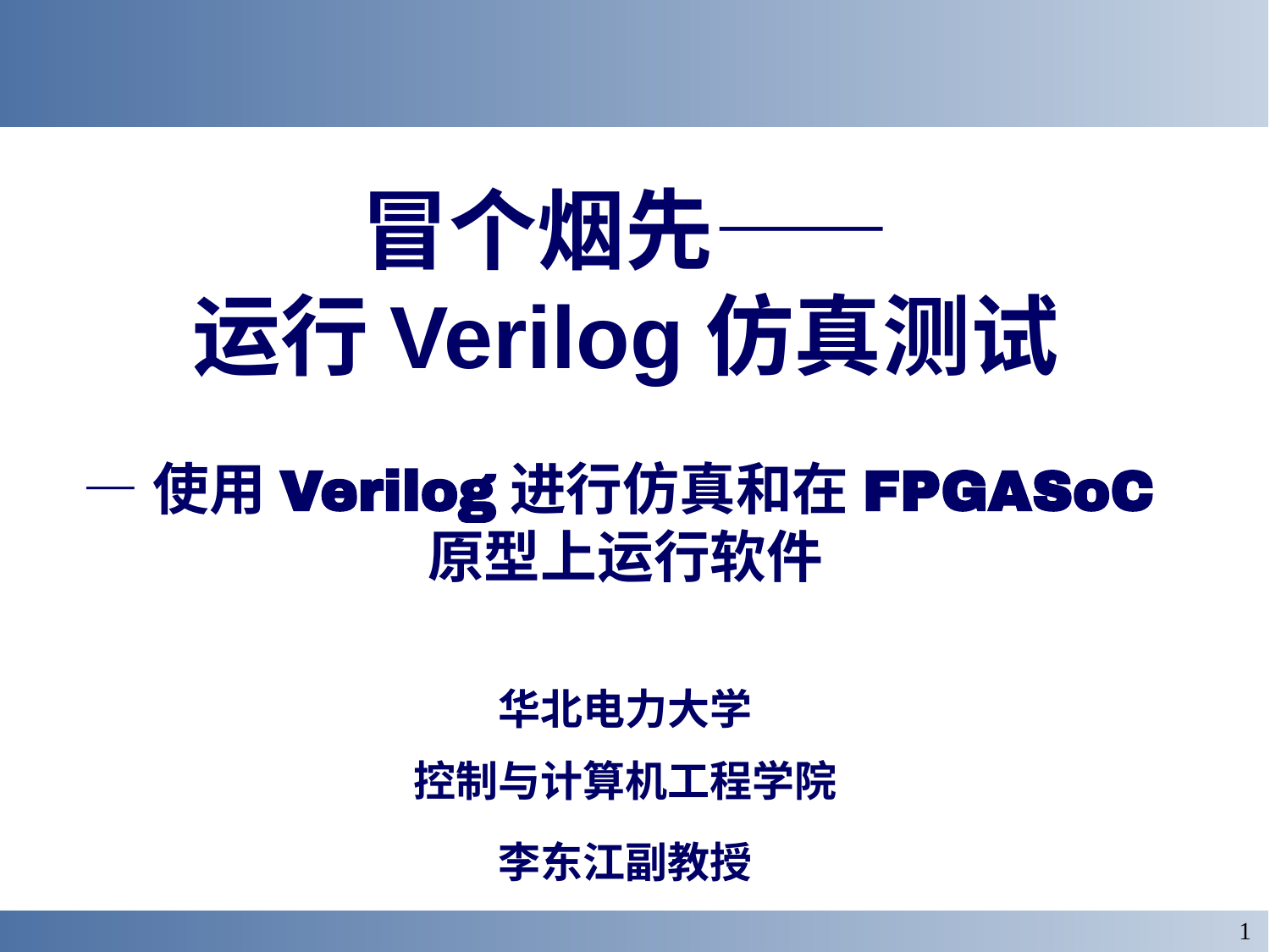

冒个烟先——
运行Verilog仿真测试

—使用Verilog进行仿真和在FPGASoC原型上运行软件

华北电力大学
控制与计算机工程学院

李东江副教授